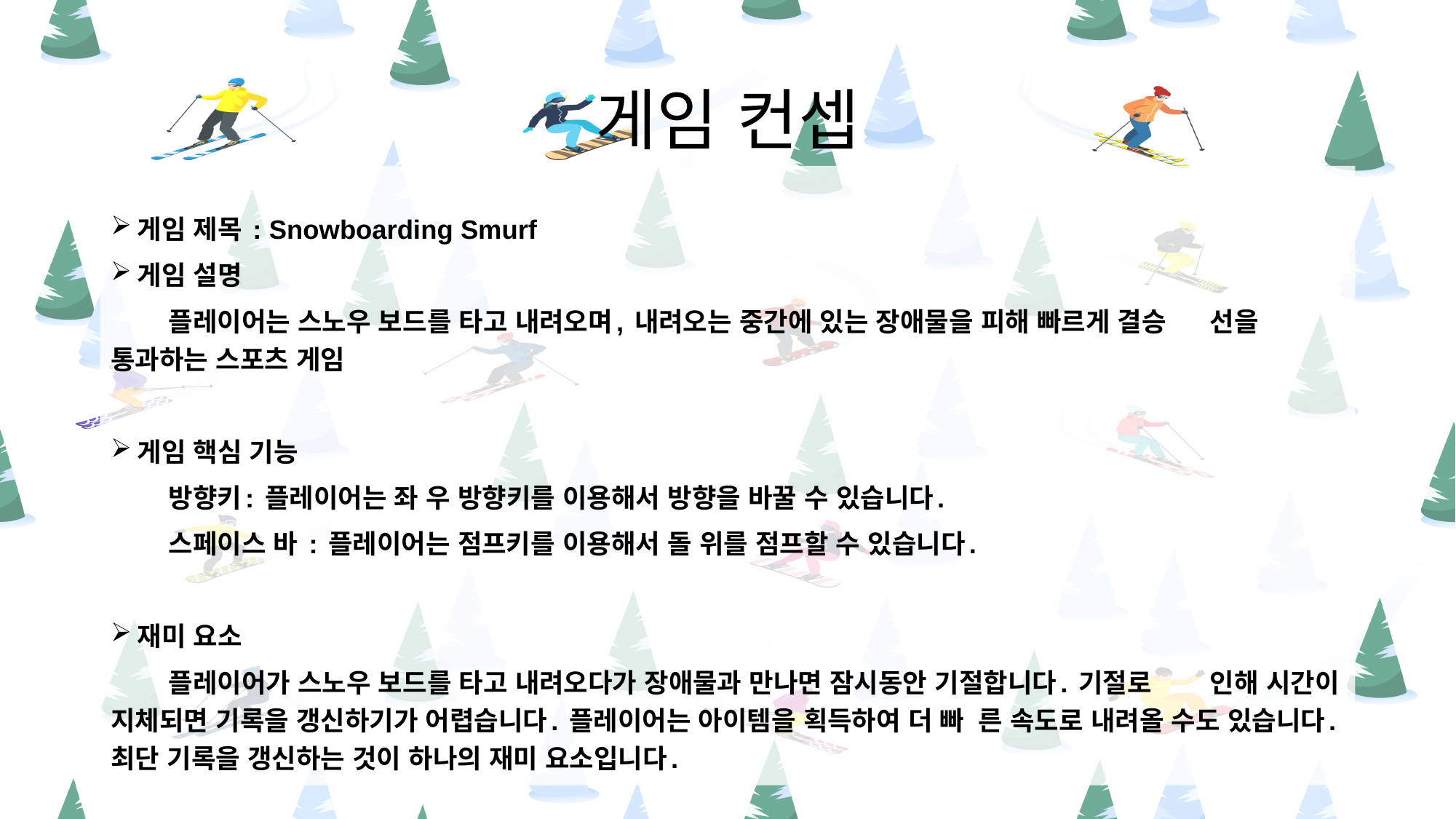

# 게임 컨셉

게임 제목 : Snowboarding Smurf
게임 설명
	플레이어는 스노우 보드를 타고 내려오며, 내려오는 중간에 있는 장애물을 피해 빠르게 결승	선을 통과하는 스포츠 게임

게임 핵심 기능
	방향키: 플레이어는 좌 우 방향키를 이용해서 방향을 바꿀 수 있습니다.
	스페이스 바 : 플레이어는 점프키를 이용해서 돌 위를 점프할 수 있습니다.

재미 요소
	플레이어가 스노우 보드를 타고 내려오다가 장애물과 만나면 잠시동안 기절합니다. 기절로 	인해 시간이 지체되면 기록을 갱신하기가 어렵습니다. 플레이어는 아이템을 획득하여 더 빠	른 속도로 내려올 수도 있습니다. 최단 기록을 갱신하는 것이 하나의 재미 요소입니다.